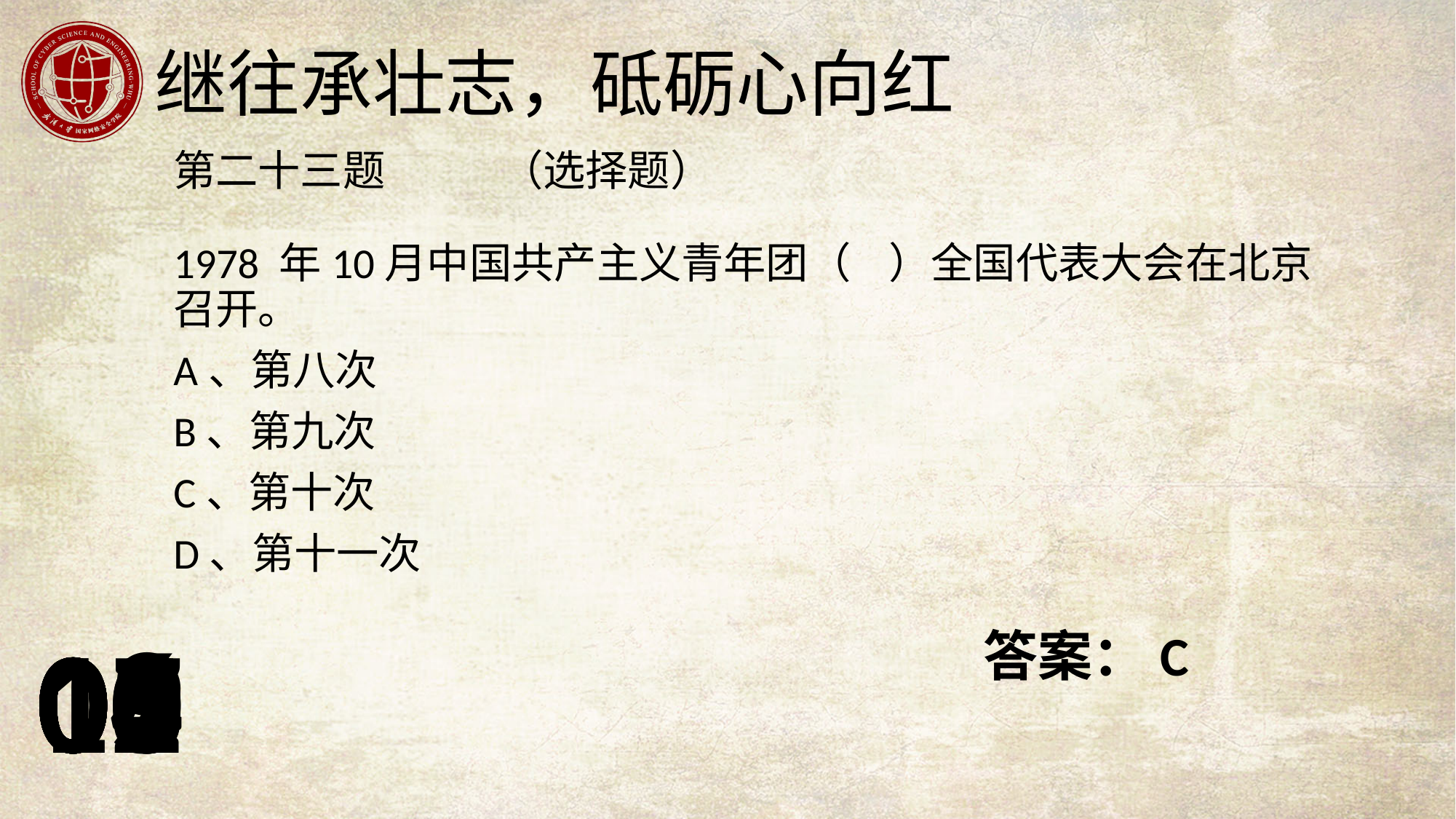

第二十三题		（选择题）
1978 年10月中国共产主义青年团（    ）全国代表大会在北京召开。
A、第八次
B、第九次
C、第十次
D、第十一次

答案：C